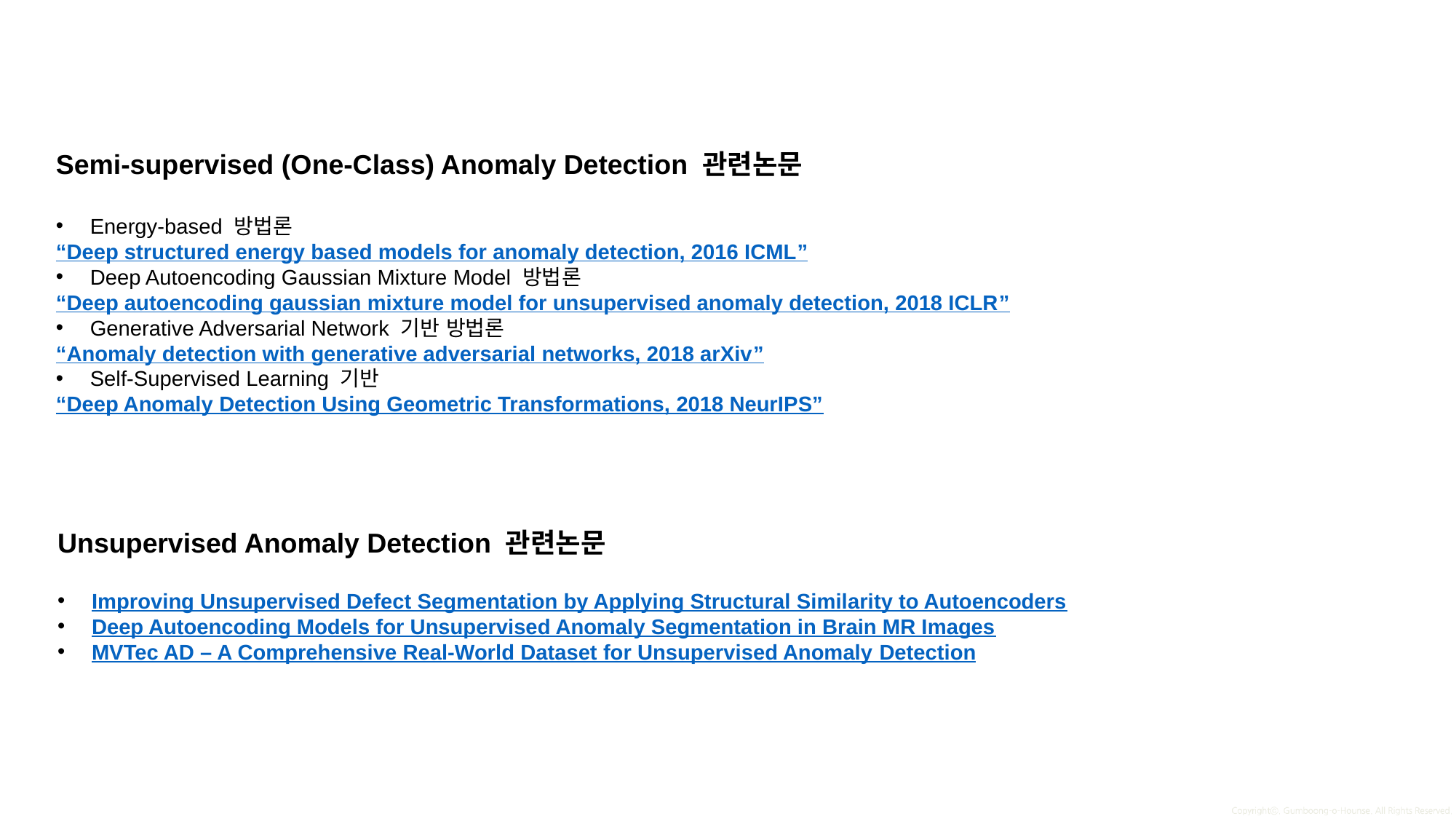

Semi-supervised (One-Class) Anomaly Detection 관련논문

Energy-based 방법론
“Deep structured energy based models for anomaly detection, 2016 ICML”
Deep Autoencoding Gaussian Mixture Model 방법론
“Deep autoencoding gaussian mixture model for unsupervised anomaly detection, 2018 ICLR”
Generative Adversarial Network 기반 방법론
“Anomaly detection with generative adversarial networks, 2018 arXiv”
Self-Supervised Learning 기반
“Deep Anomaly Detection Using Geometric Transformations, 2018 NeurIPS”
Unsupervised Anomaly Detection 관련논문

Improving Unsupervised Defect Segmentation by Applying Structural Similarity to Autoencoders
Deep Autoencoding Models for Unsupervised Anomaly Segmentation in Brain MR Images
MVTec AD – A Comprehensive Real-World Dataset for Unsupervised Anomaly Detection